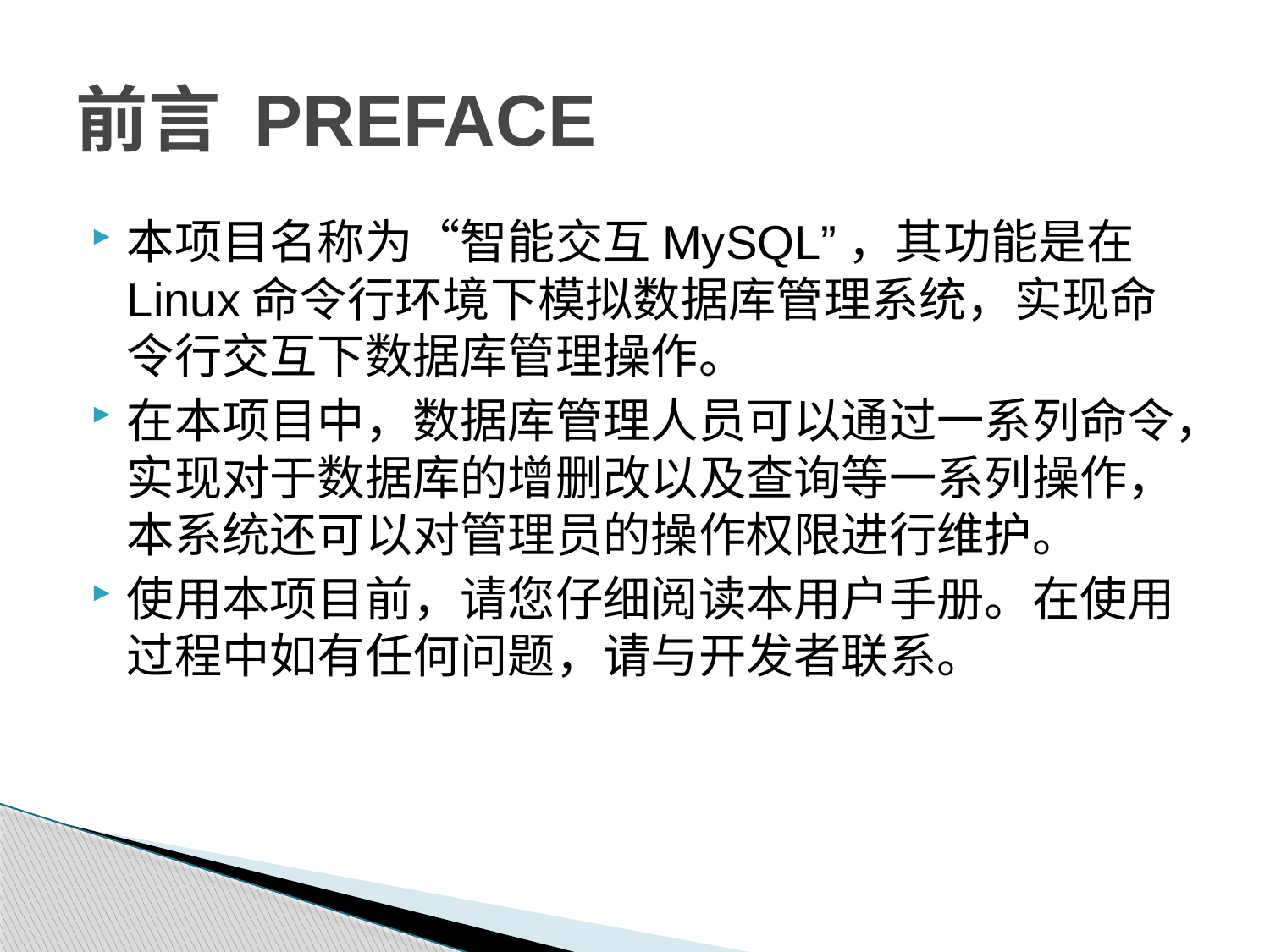

# 前言 PREFACE
本项目名称为“智能交互MySQL”，其功能是在Linux命令行环境下模拟数据库管理系统，实现命令行交互下数据库管理操作。
在本项目中，数据库管理人员可以通过一系列命令，实现对于数据库的增删改以及查询等一系列操作，本系统还可以对管理员的操作权限进行维护。
使用本项目前，请您仔细阅读本用户手册。在使用过程中如有任何问题，请与开发者联系。